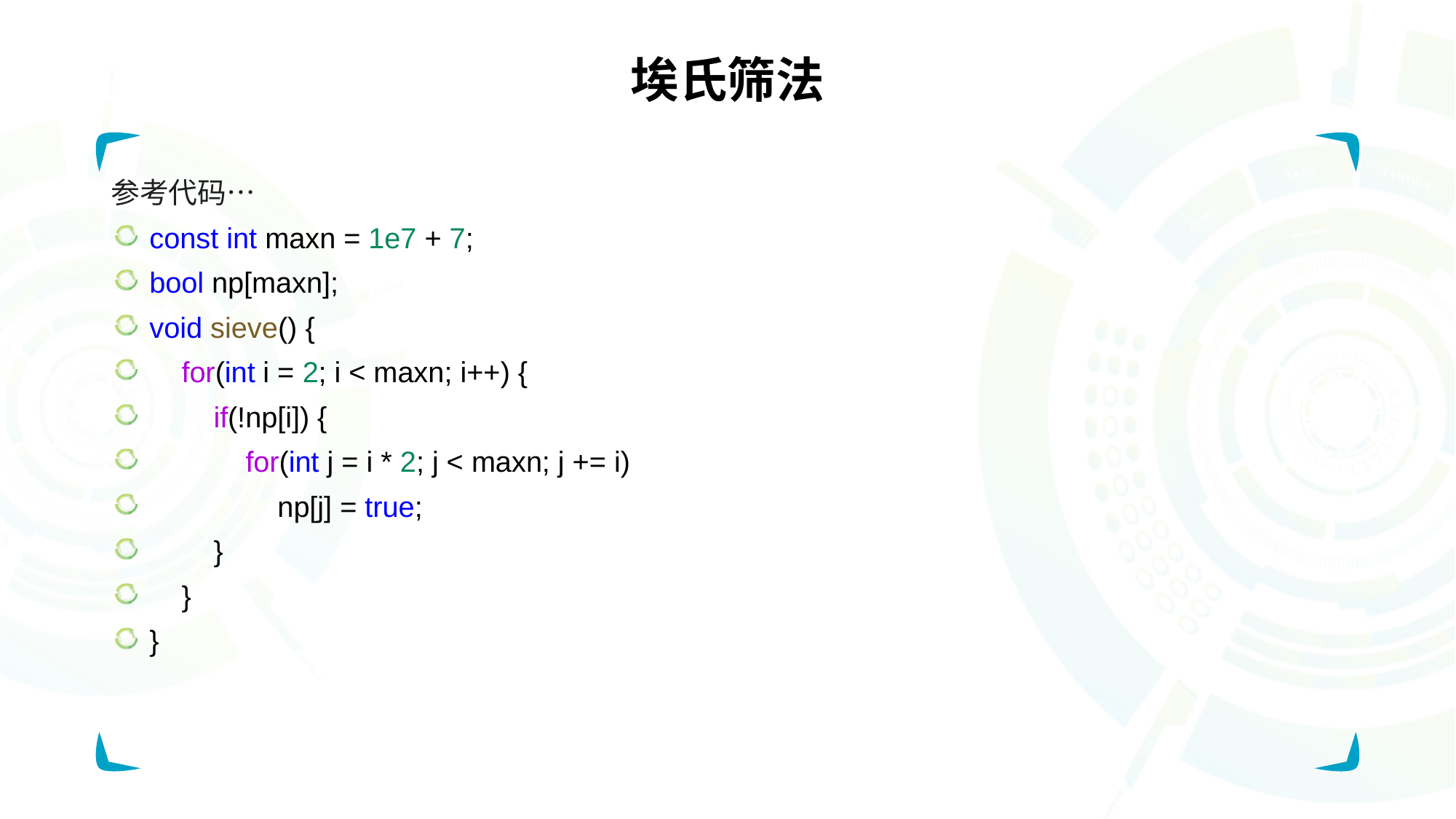

# 埃氏筛法

参考代码…
const int maxn = 1e7 + 7;
bool np[maxn];
void sieve() {
    for(int i = 2; i < maxn; i++) {
        if(!np[i]) {
            for(int j = i * 2; j < maxn; j += i)
                np[j] = true;
        }
    }
}